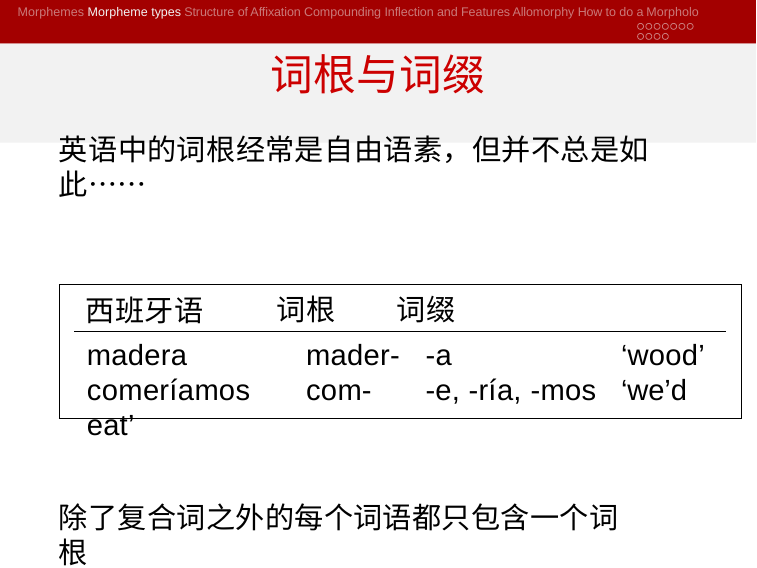

Morphemes Morpheme types Structure of Affixation Compounding Inflection and Features Allomorphy How to do a Morpholo
# 词根与词缀
英语中的词根经常是自由语素，但并不总是如此……

西班牙语
词根	词缀

madera	mader-	-a	‘wood’  comeríamos	com-	-e, -ría, -mos	‘we’d eat’

除了复合词之外的每个词语都只包含一个词根